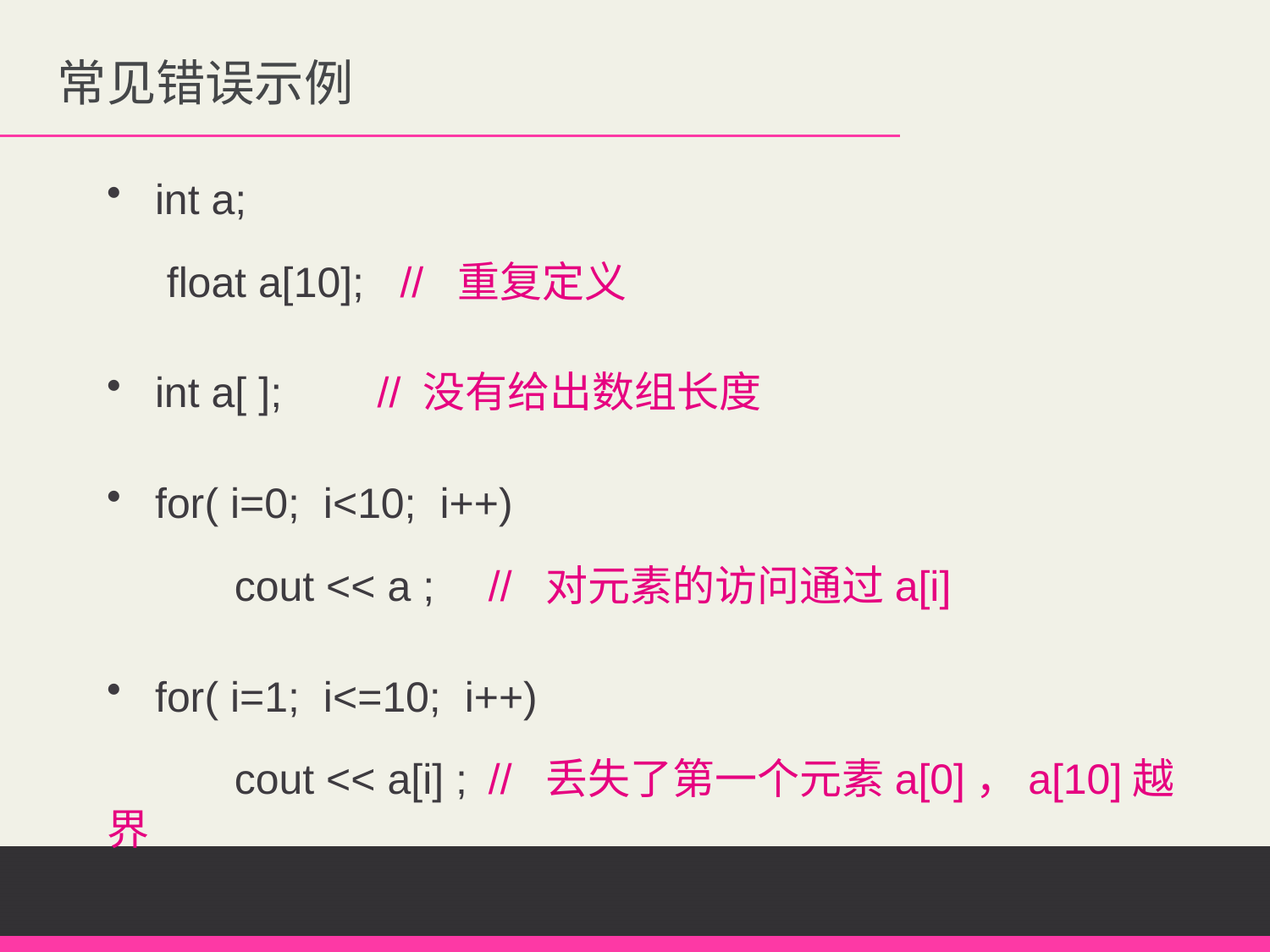

常见错误示例
int a;
     float a[10];   //  重复定义

int a[ ];        // 没有给出数组长度

for( i=0;  i<10;  i++)
 	cout << a ; 	//  对元素的访问通过a[i]

for( i=1;  i<=10;  i++)
 	cout << a[i] ; 	//  丢失了第一个元素a[0]，a[10]越界